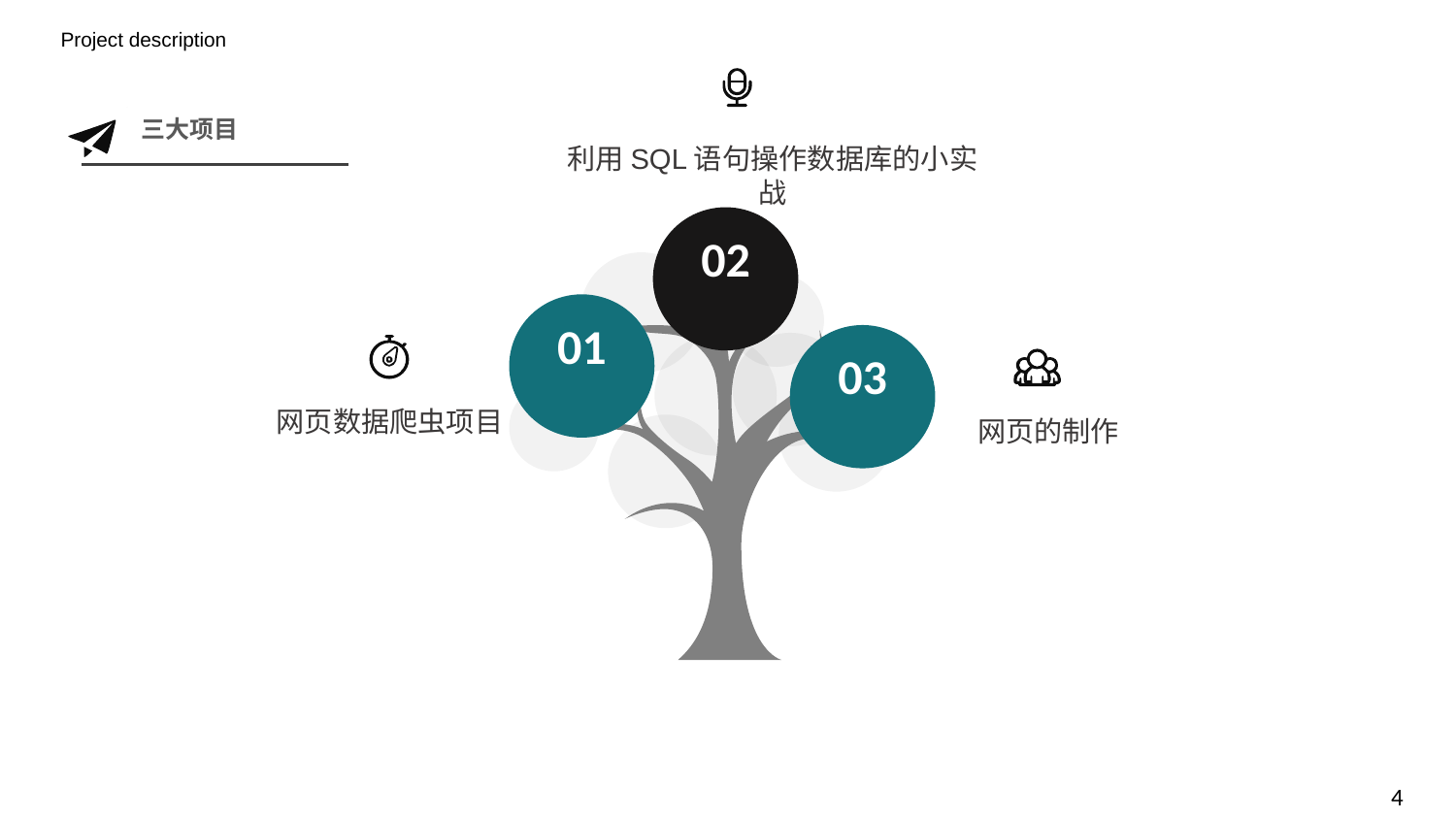

Project description

三大项目

利用SQL语句操作数据库的小实战
02

01

03

网页数据爬虫项目
网页的制作

4